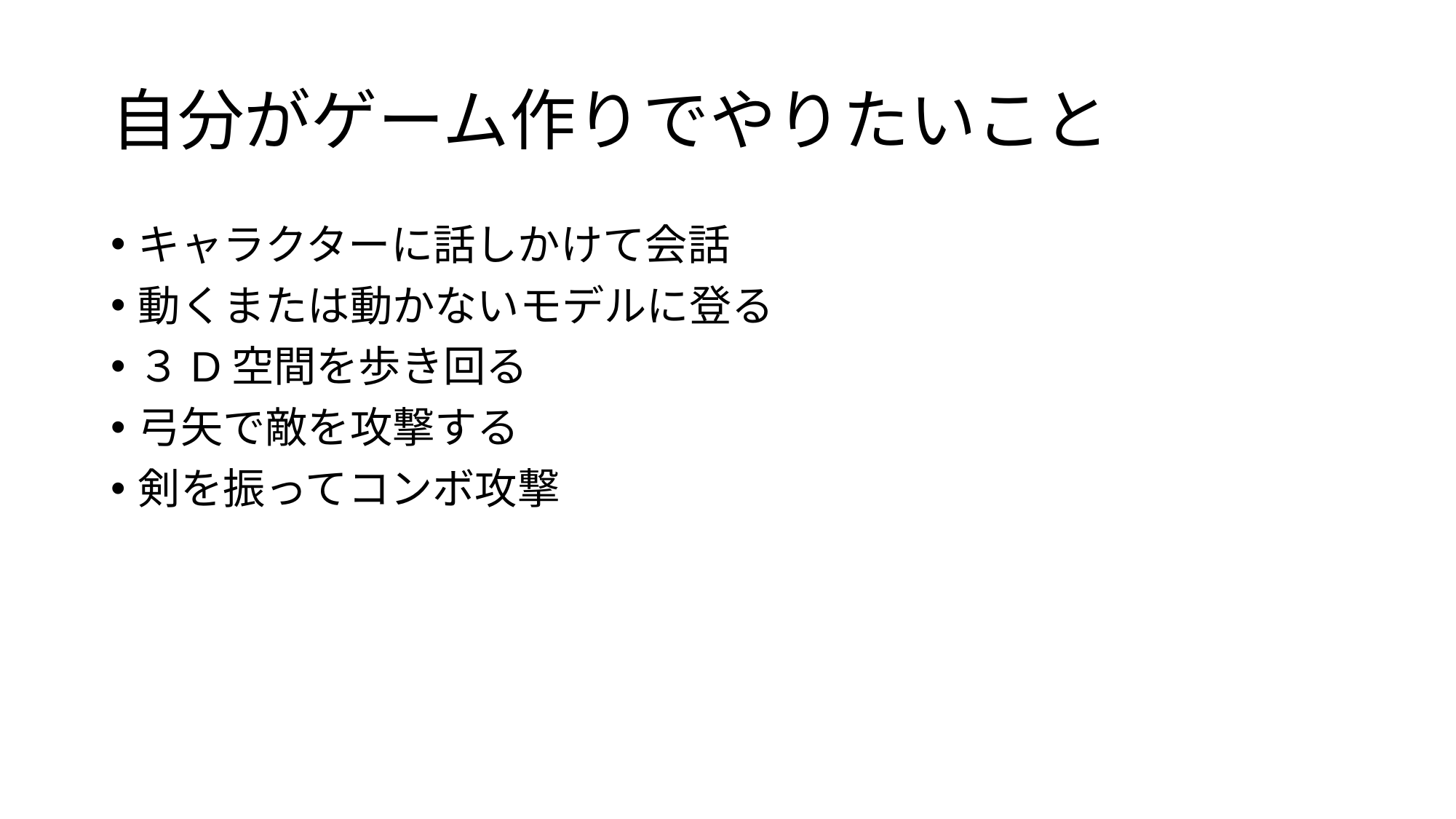

# 自分がゲーム作りでやりたいこと
キャラクターに話しかけて会話
動くまたは動かないモデルに登る
３D空間を歩き回る
弓矢で敵を攻撃する
剣を振ってコンボ攻撃